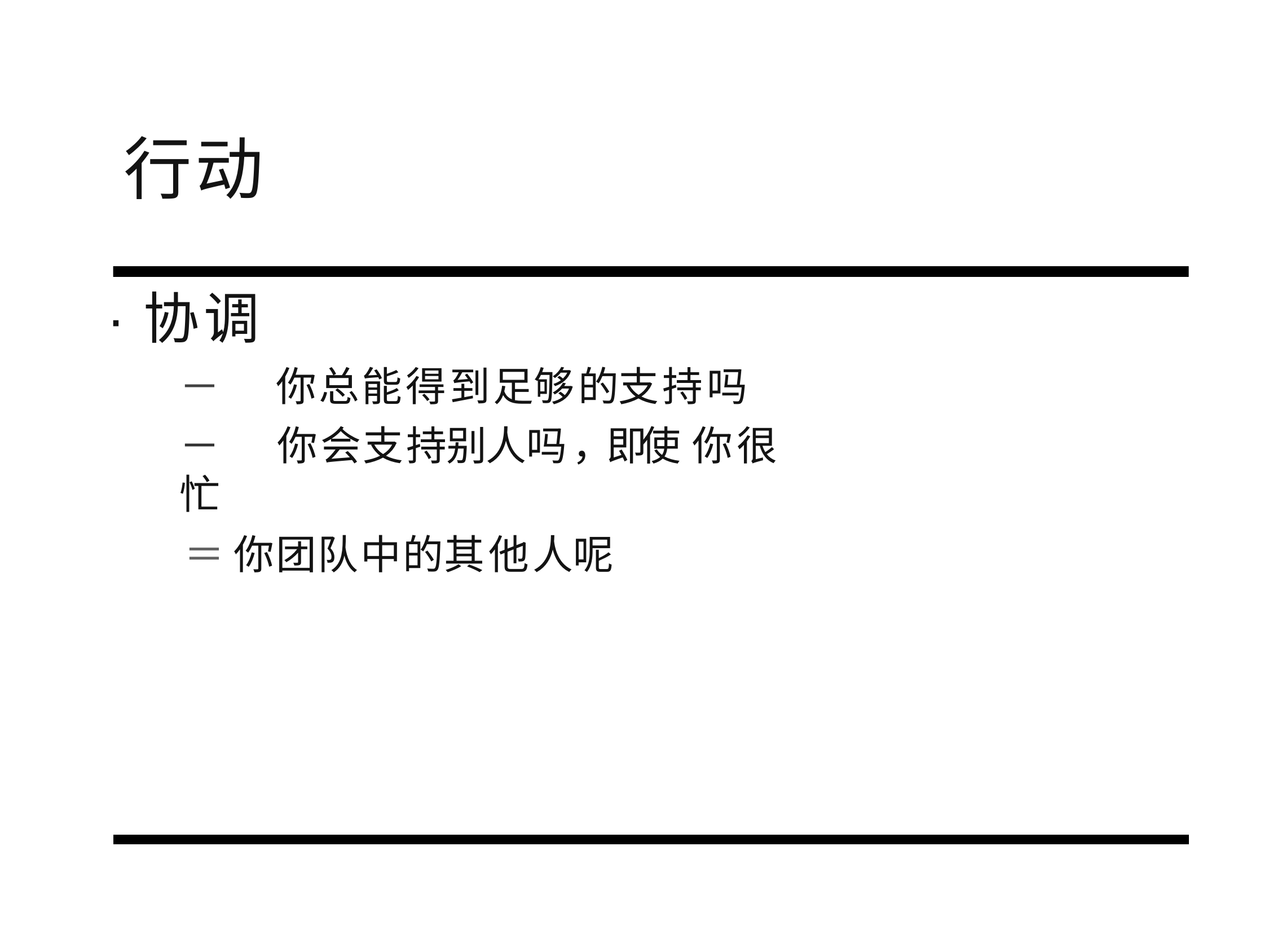

# 行动

·协调
－ 你总能得到足够的支持吗
－ 你会支持别人吗，即使 你很忙
＝ 你团队中的其他人呢